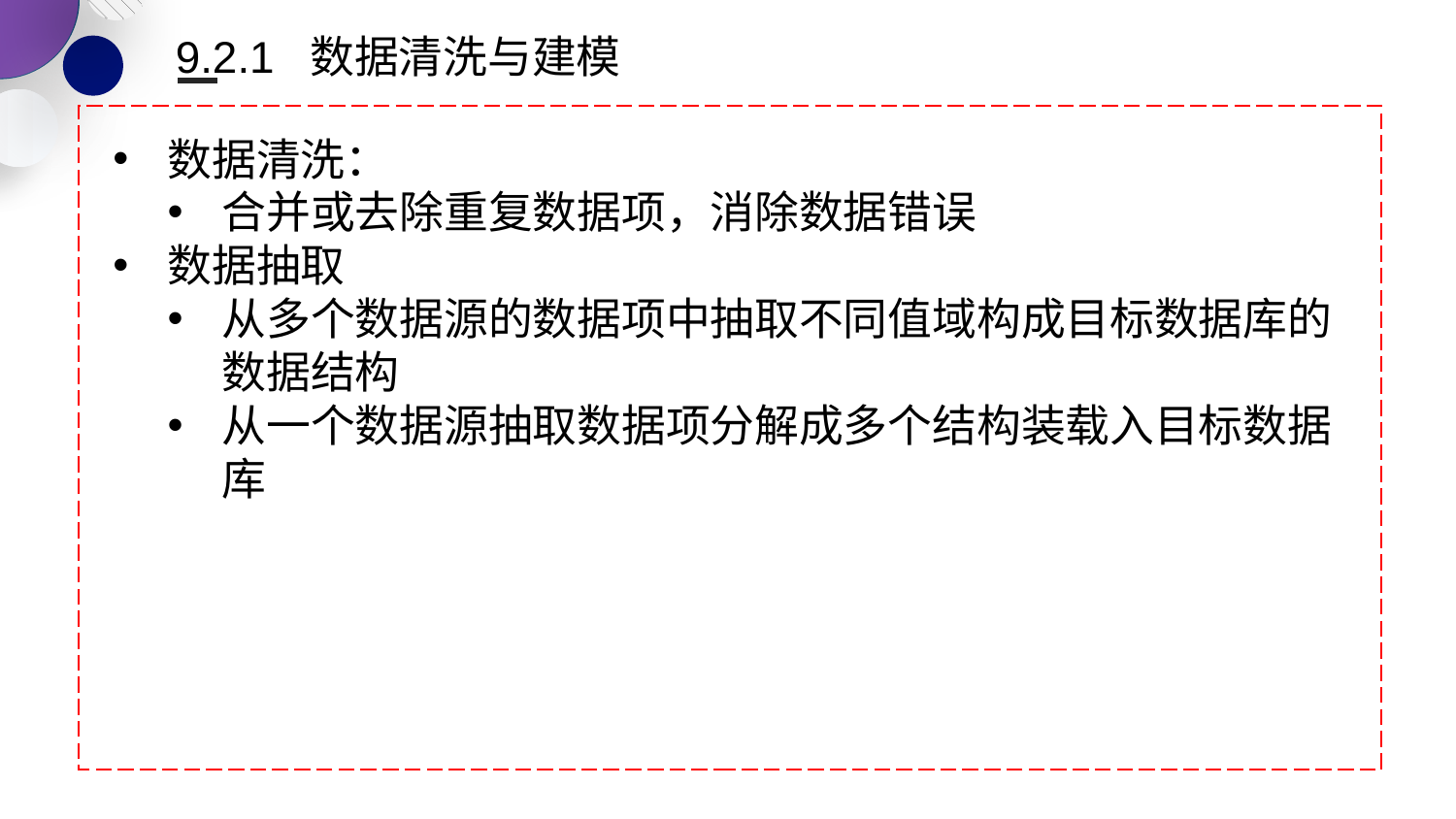

9.2.1  数据清洗与建模

数据清洗：
合并或去除重复数据项，消除数据错误
数据抽取
从多个数据源的数据项中抽取不同值域构成目标数据库的数据结构
从一个数据源抽取数据项分解成多个结构装载入目标数据库